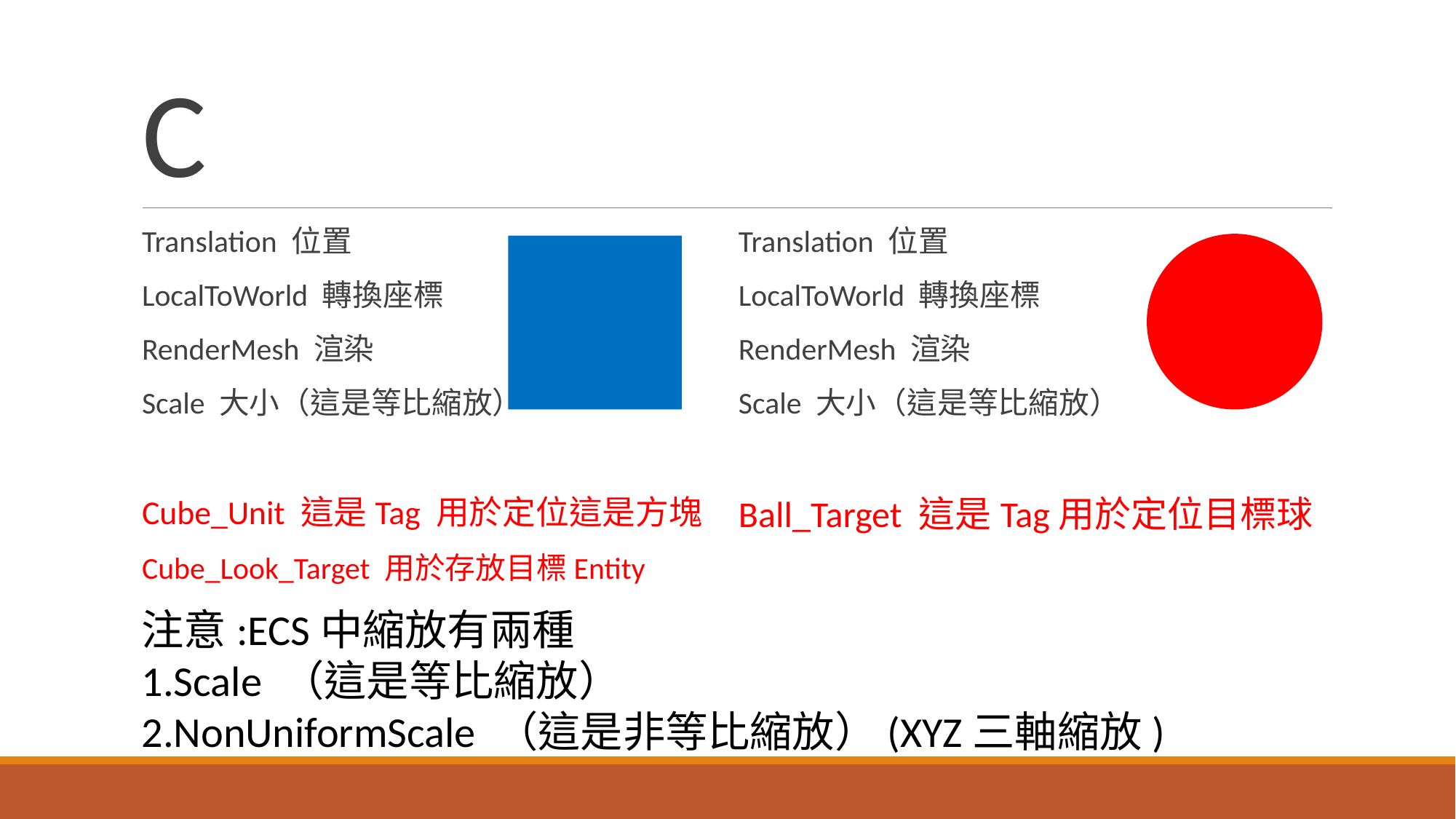

# C
Translation 位置
LocalToWorld 轉換座標
RenderMesh 渲染
Scale 大小（這是等比縮放）

Cube_Unit 這是Tag 用於定位這是方塊
Cube_Look_Target 用於存放目標Entity
Translation 位置
LocalToWorld 轉換座標
RenderMesh 渲染
Scale 大小（這是等比縮放）

Ball_Target 這是Tag用於定位目標球

注意:ECS中縮放有兩種
1.Scale （這是等比縮放）
2.NonUniformScale （這是非等比縮放）(XYZ三軸縮放)